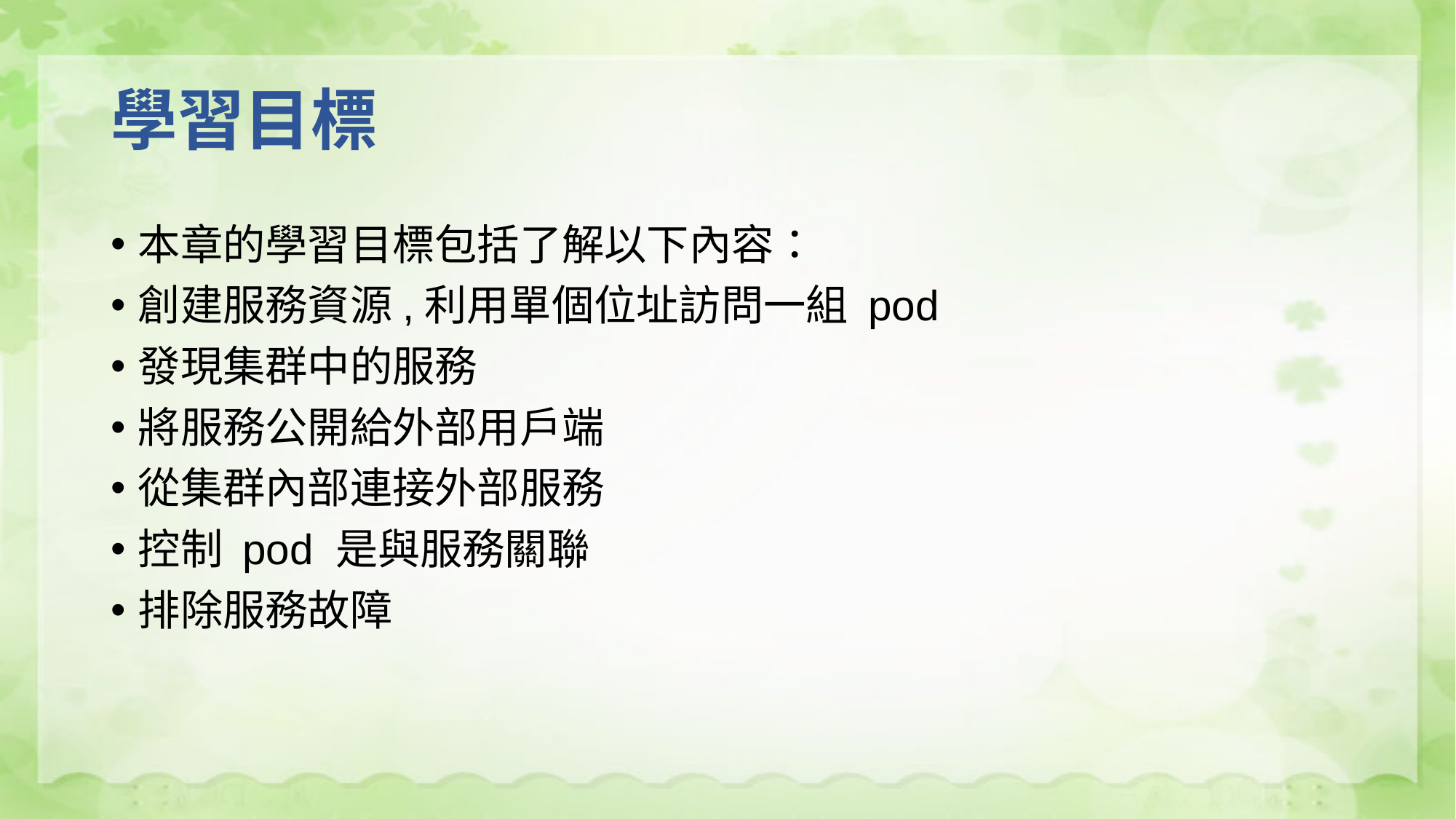

# 學習目標
本章的學習目標包括了解以下內容：
創建服務資源,利用單個位址訪問一組 pod
發現集群中的服務
將服務公開給外部用戶端
從集群內部連接外部服務
控制 pod 是與服務關聯
排除服務故障